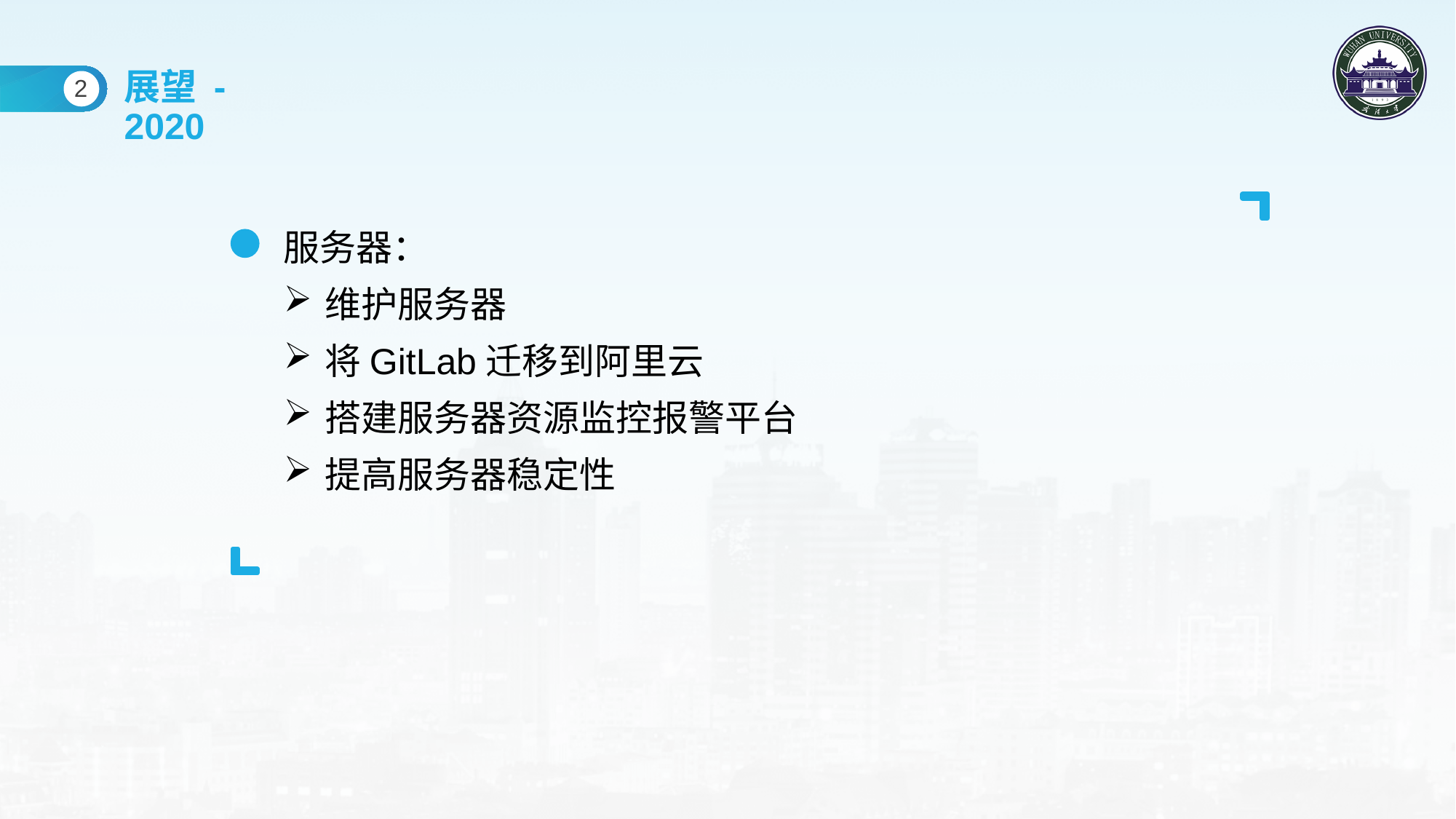

展望 - 2020
2

服务器：
维护服务器
将GitLab迁移到阿里云
搭建服务器资源监控报警平台
提高服务器稳定性